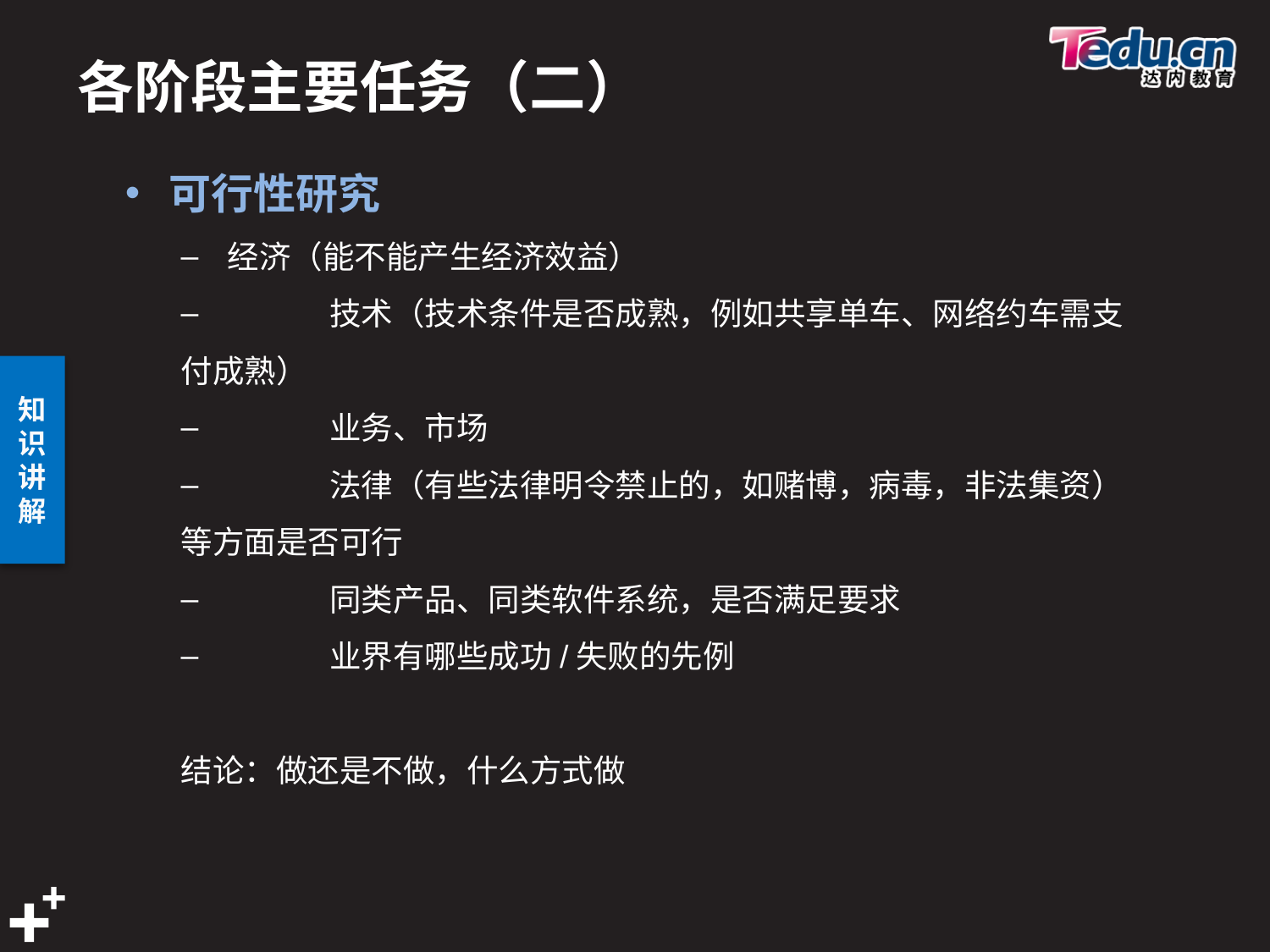

# 各阶段主要任务（二）
  可行性研究
   经济（能不能产生经济效益）
	  技术（技术条件是否成熟，例如共享单车、网络约车需支付成熟）
	  业务、市场
	  法律（有些法律明令禁止的，如赌博，病毒，非法集资）等方面是否可行
	  同类产品、同类软件系统，是否满足要求
	  业界有哪些成功/失败的先例

结论：做还是不做，什么方式做